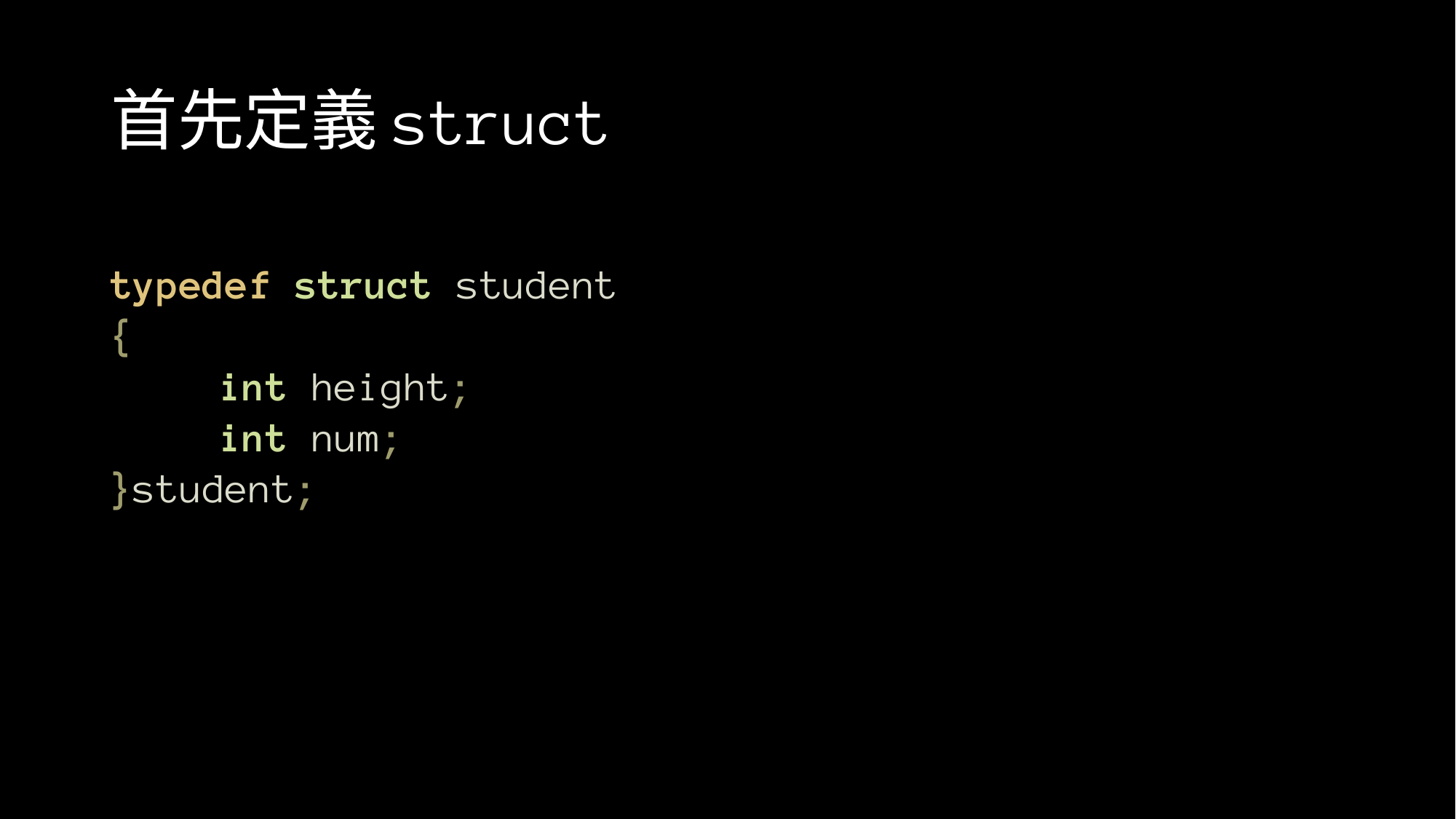

# 首先定義struct
typedef struct student
{
	int height;
	int num;
}student;